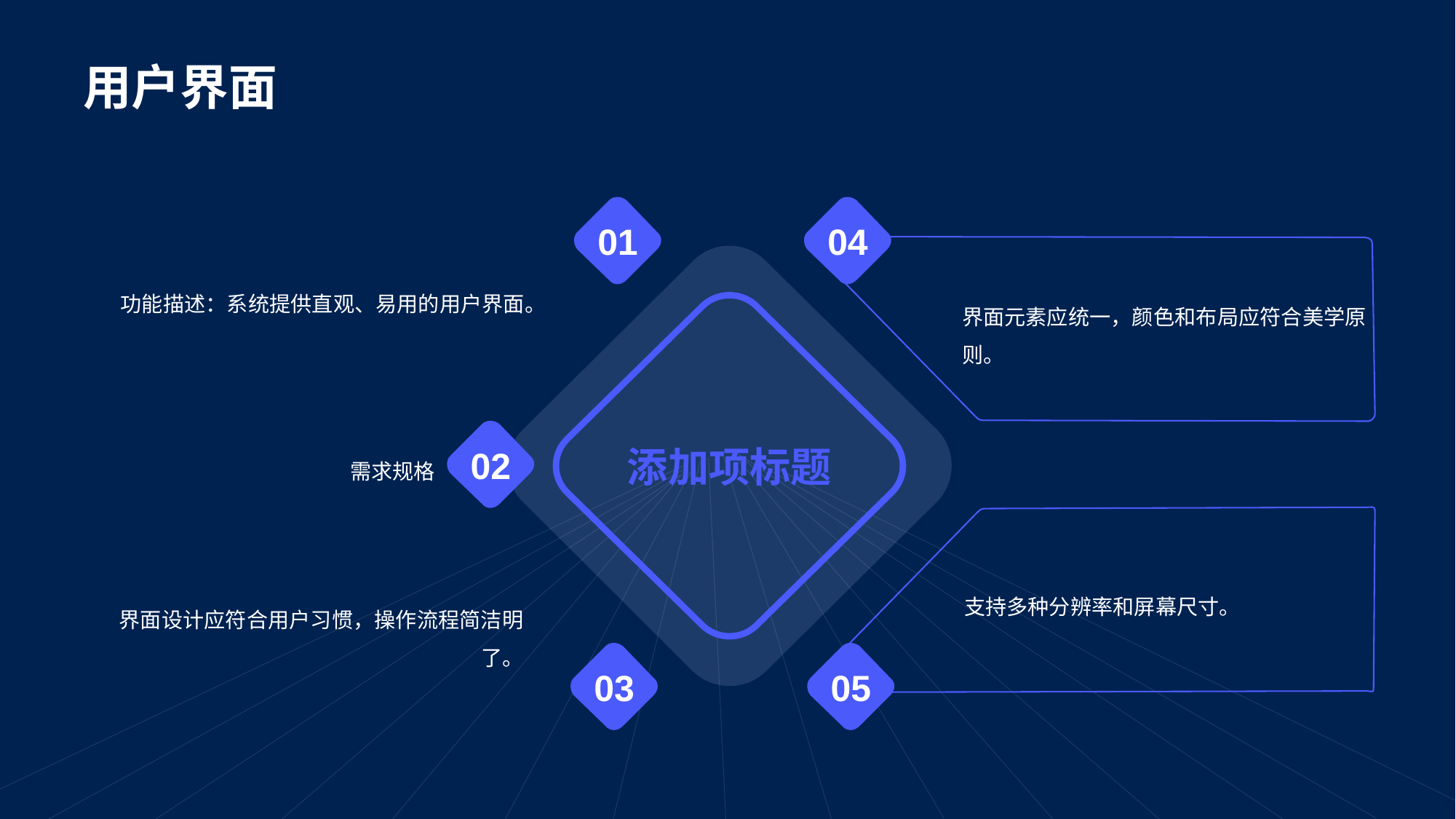

# 用户界面
01
04
功能描述：系统提供直观、易用的用户界面。
界面元素应统一，颜色和布局应符合美学原则。

添加项标题
需求规格
02
支持多种分辨率和屏幕尺寸。
界面设计应符合用户习惯，操作流程简洁明了。
03
05